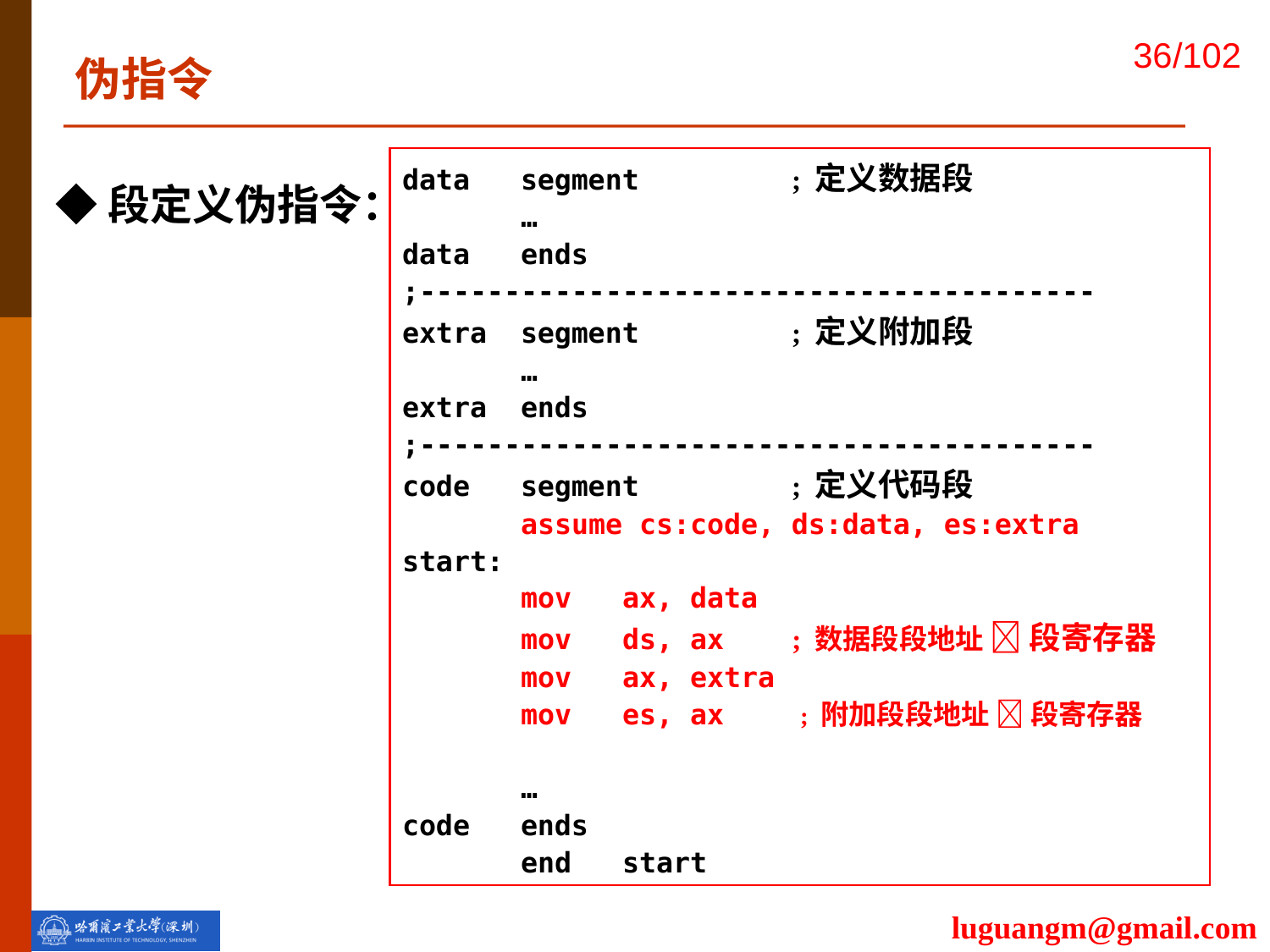

伪指令
data   segment         ; 定义数据段
       …
data   ends
;----------------------------------------
extra  segment         ; 定义附加段
       …
extra  ends
;----------------------------------------
code   segment         ; 定义代码段
       assume cs:code, ds:data, es:extra
start:
       mov   ax, data
       mov   ds, ax    ; 数据段段地址 → 段寄存器
       mov   ax, extra
       mov   es, ax	 ; 附加段段地址 → 段寄存器

       …
code   ends
       end   start
◆段定义伪指令：